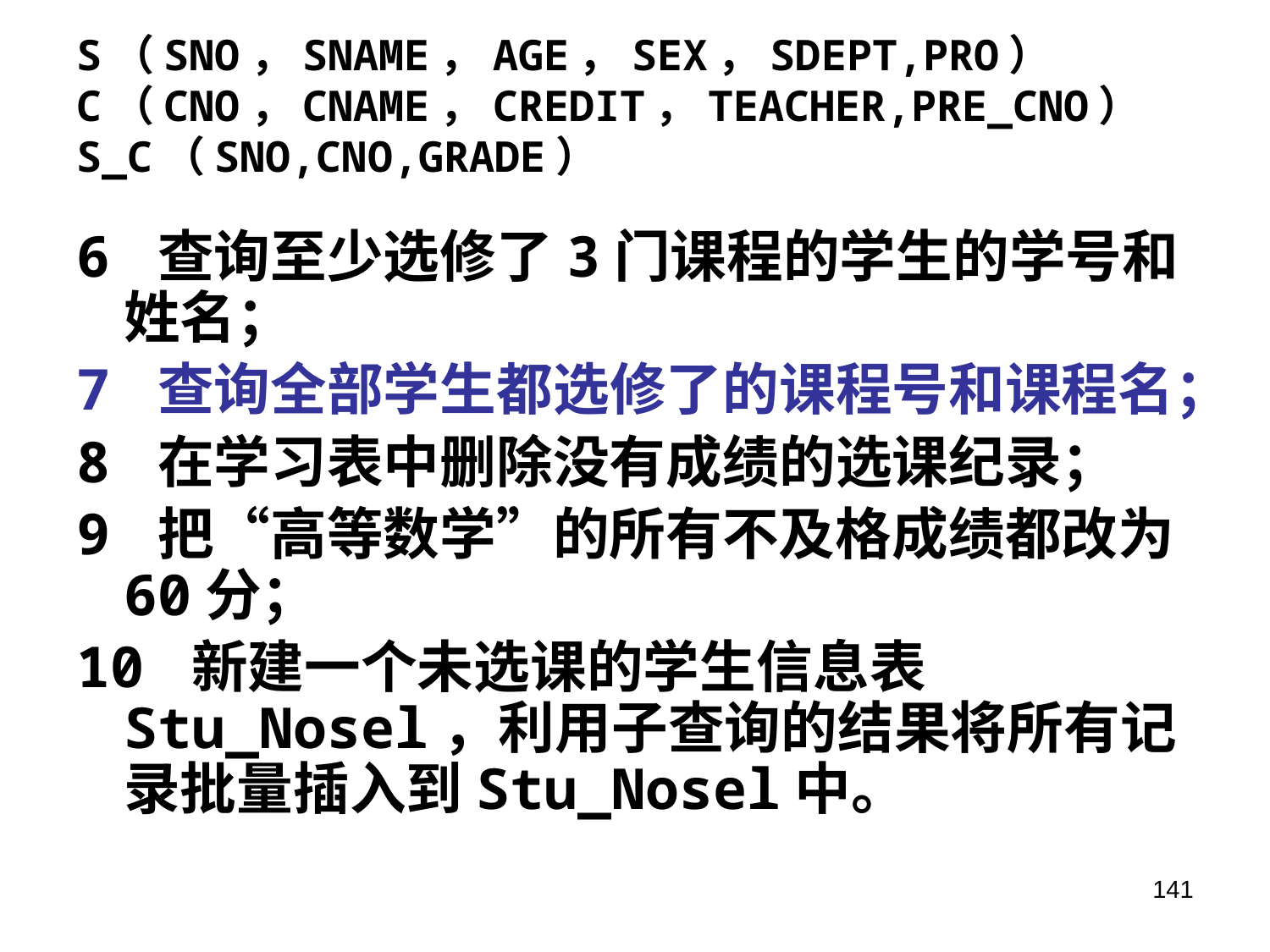

# S（SNO，SNAME，AGE，SEX，SDEPT,PRO） C（CNO，CNAME，CREDIT，TEACHER,PRE_CNO） S_C（SNO,CNO,GRADE）
6 查询至少选修了3门课程的学生的学号和姓名；
7 查询全部学生都选修了的课程号和课程名；
8 在学习表中删除没有成绩的选课纪录；
9 把“高等数学”的所有不及格成绩都改为60分；
10 新建一个未选课的学生信息表Stu_Nosel，利用子查询的结果将所有记录批量插入到Stu_Nosel中。

141